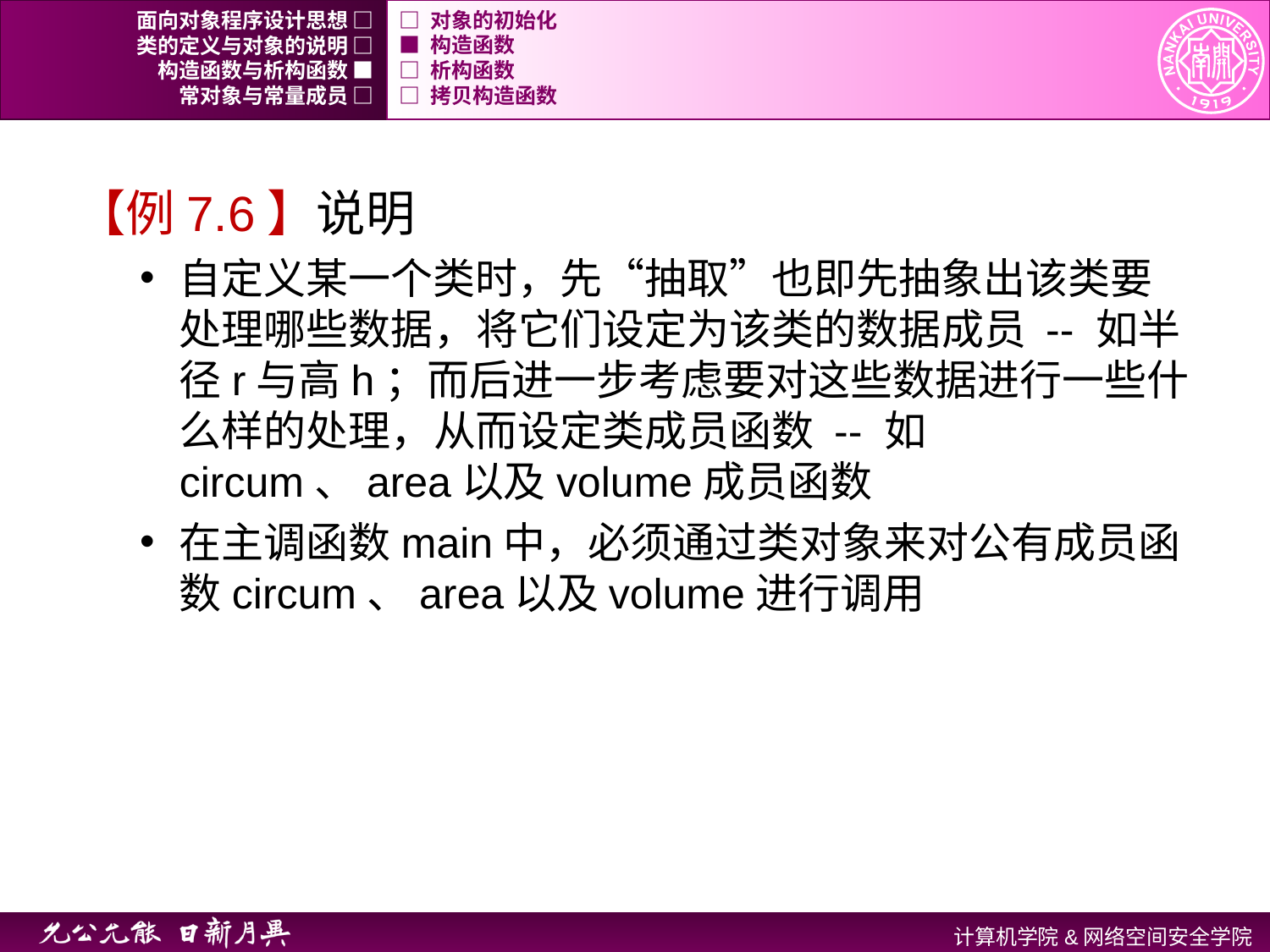

面向对象程序设计思想 □
□ 对象的初始化
类的定义与对象的说明 □
■ 构造函数
构造函数与析构函数 ■
□ 析构函数
常对象与常量成员 □

□ 拷贝构造函数
【例7.6】说明
自定义某一个类时，先“抽取”也即先抽象出该类要处理哪些数据，将它们设定为该类的数据成员 -- 如半径r与高h；而后进一步考虑要对这些数据进行一些什么样的处理，从而设定类成员函数 -- 如circum、area以及volume成员函数
在主调函数main中，必须通过类对象来对公有成员函数circum、area以及volume进行调用